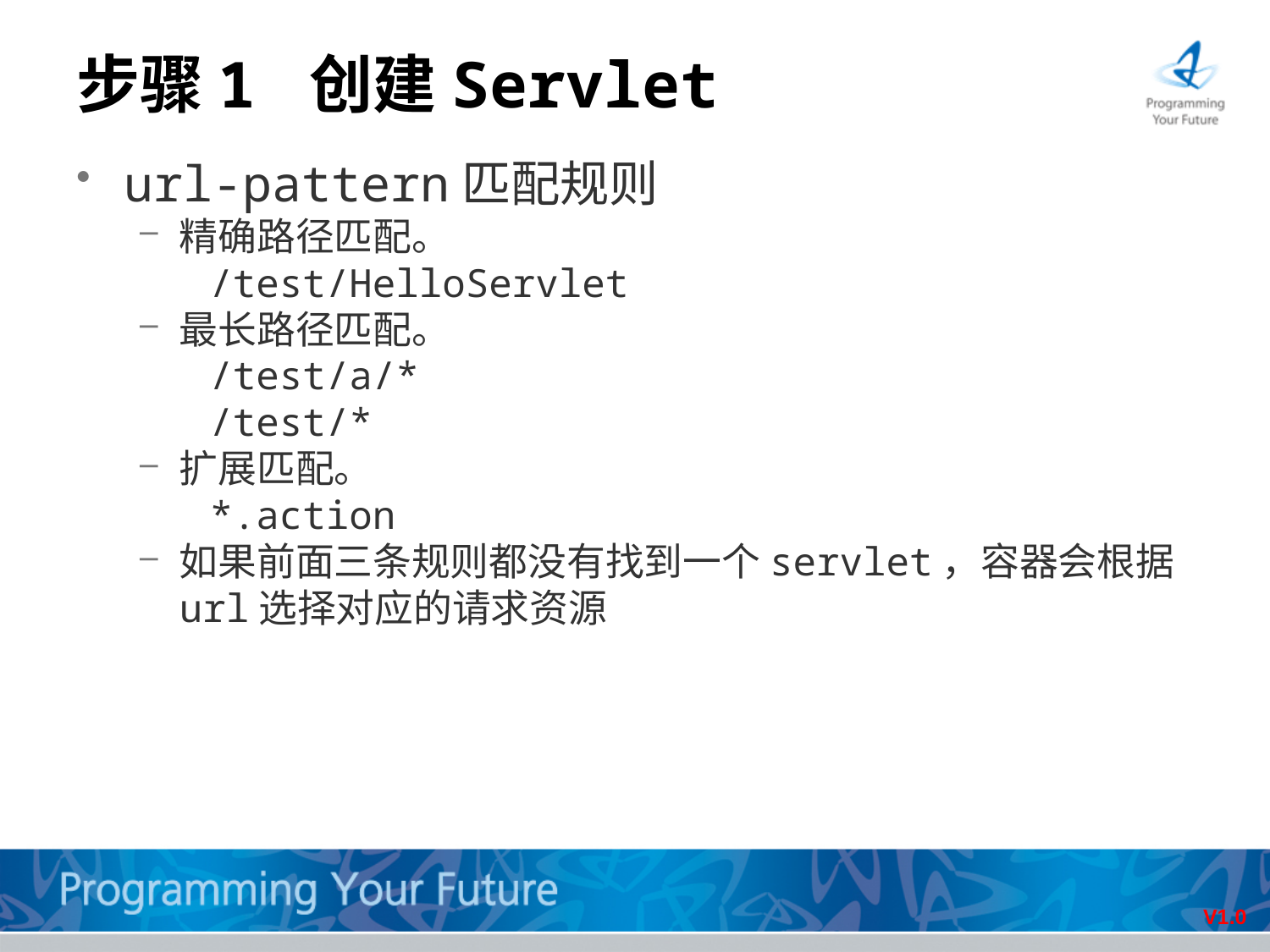

# 步骤1 创建Servlet
url-pattern匹配规则
精确路径匹配。
   /test/HelloServlet
最长路径匹配。
   /test/a/*
   /test/*
扩展匹配。
   *.action
如果前面三条规则都没有找到一个servlet，容器会根据url选择对应的请求资源